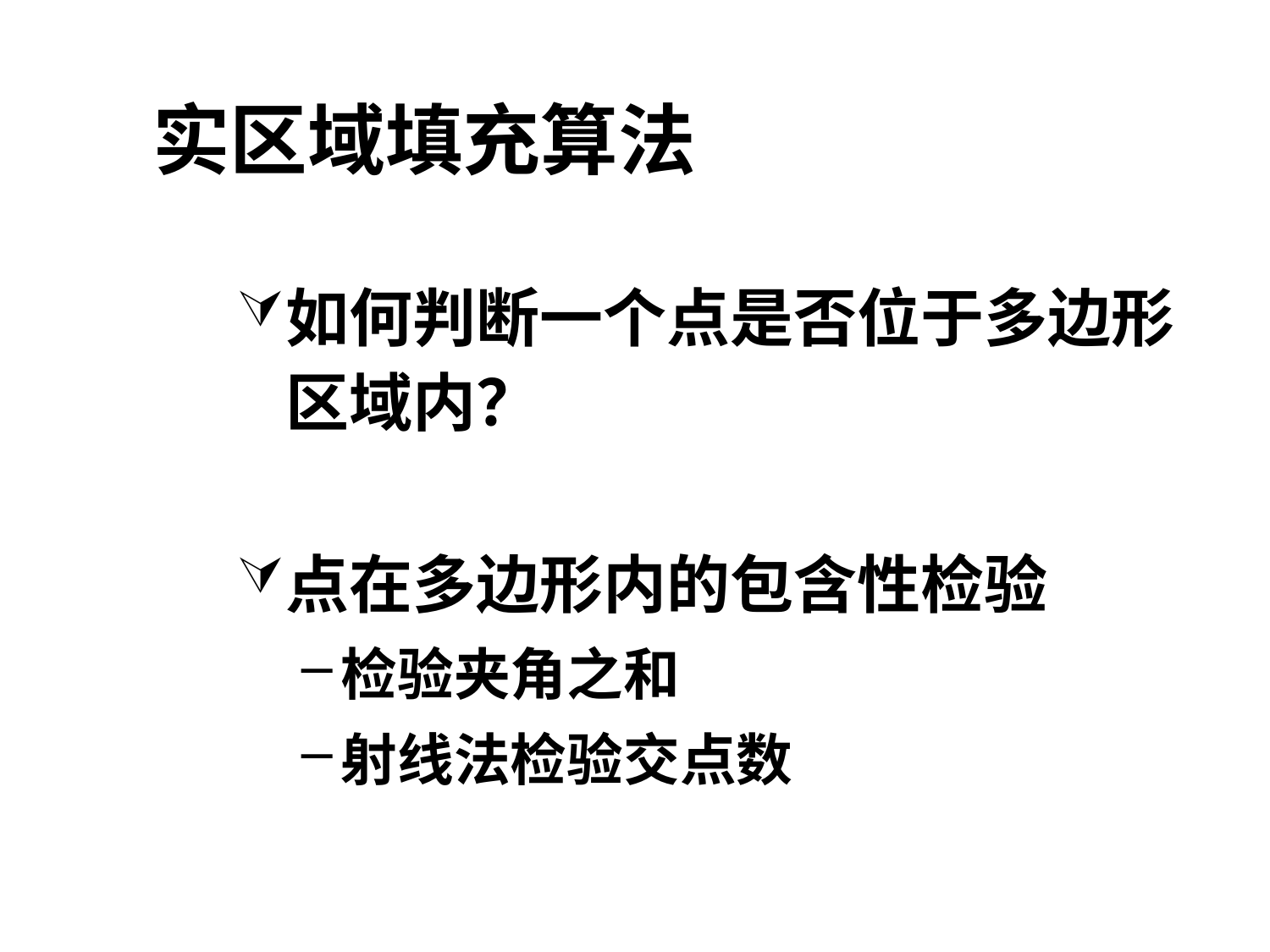

# 实区域填充算法
如何判断一个点是否位于多边形区域内？

点在多边形内的包含性检验
检验夹角之和
射线法检验交点数